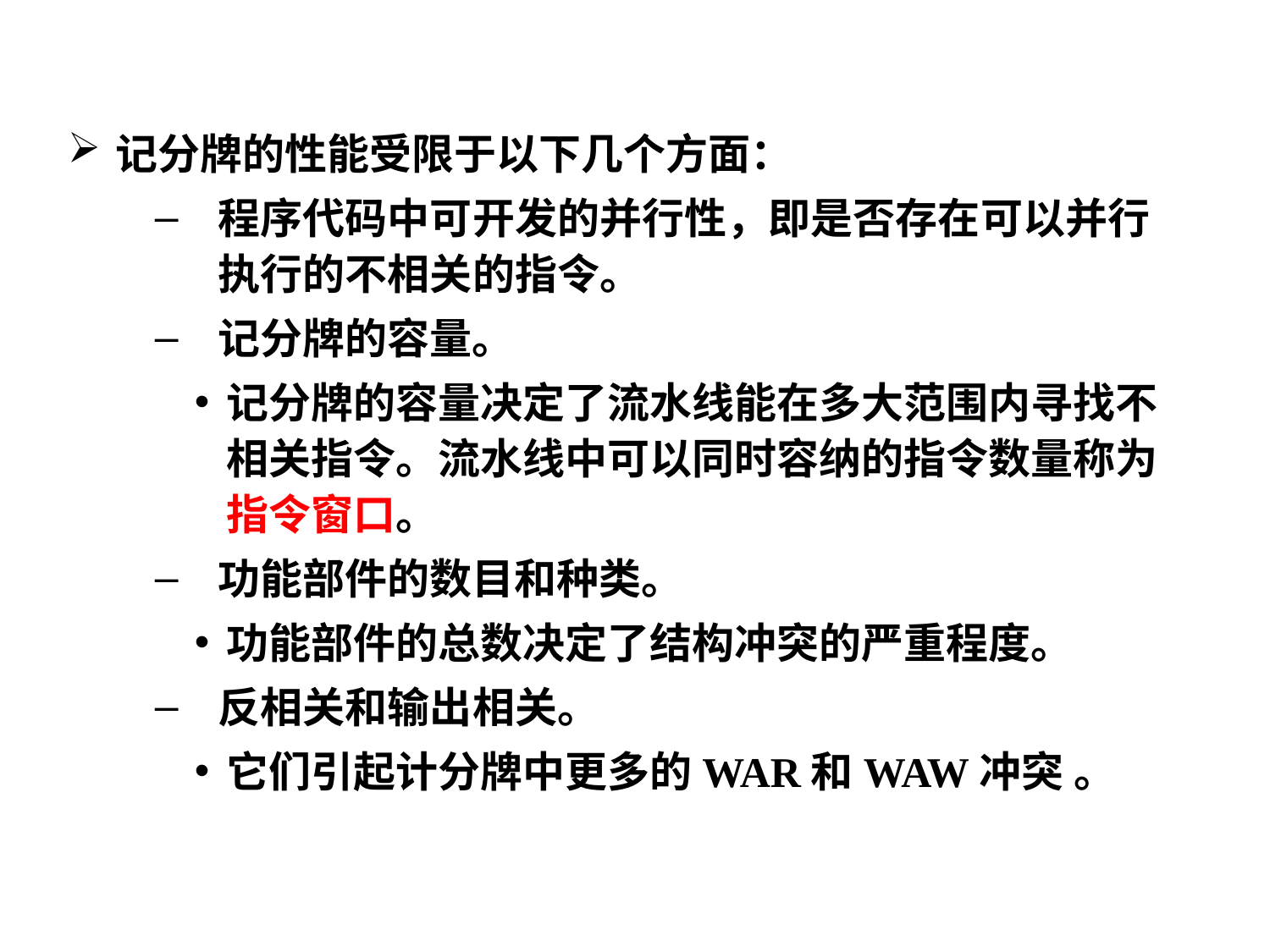

记分牌的性能受限于以下几个方面：
程序代码中可开发的并行性，即是否存在可以并行执行的不相关的指令。
记分牌的容量。
记分牌的容量决定了流水线能在多大范围内寻找不相关指令。流水线中可以同时容纳的指令数量称为指令窗口。
功能部件的数目和种类。
功能部件的总数决定了结构冲突的严重程度。
反相关和输出相关。
它们引起计分牌中更多的WAR和WAW冲突 。